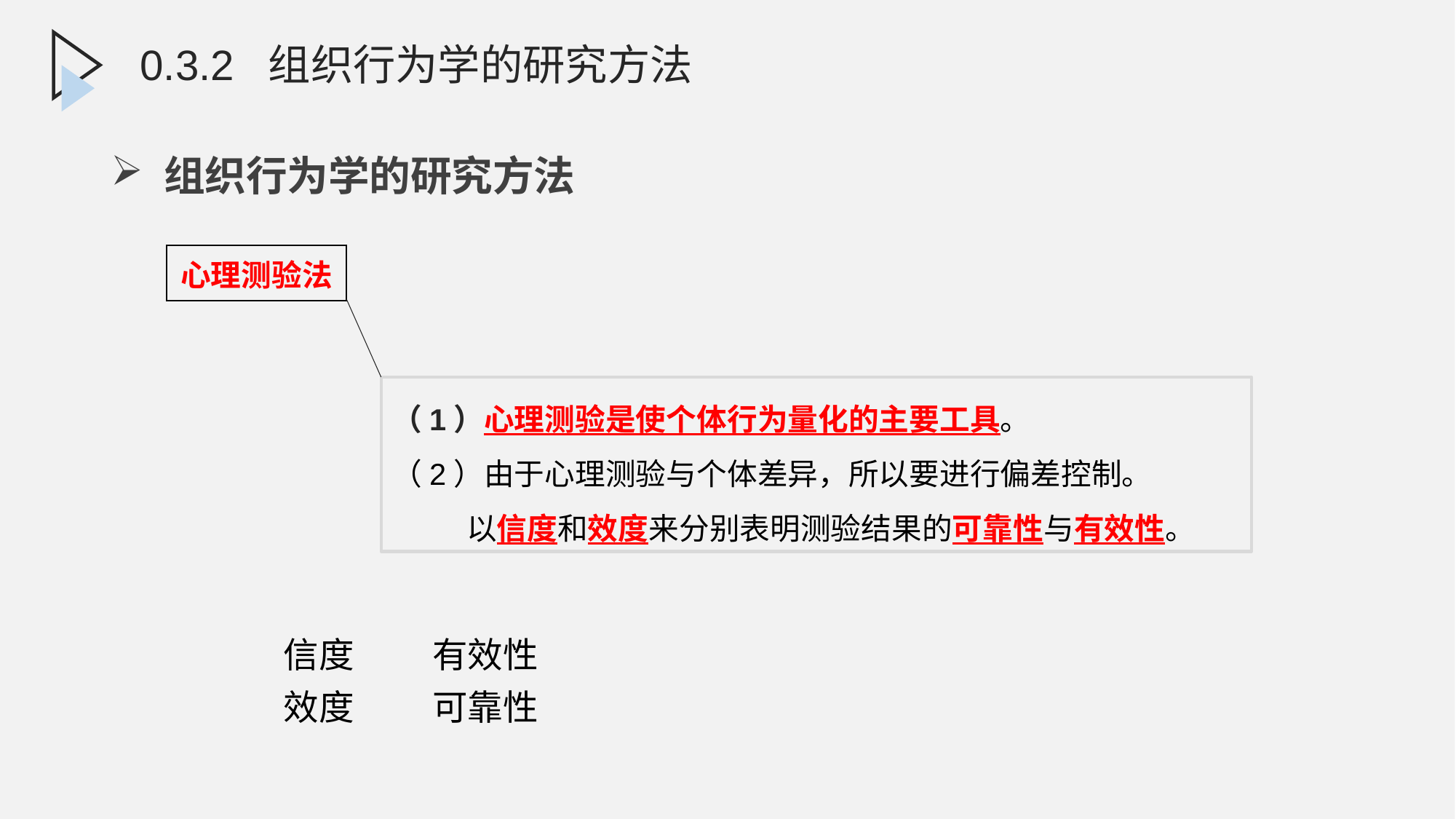

0.3.2.5心理测验法
0.3.2  组织行为学的研究方法
组织行为学的研究方法

                     信度          有效性
                     效度          可靠性
| 心理测验法 |
| --- |
（1）心理测验是使个体行为量化的主要工具。
（2）由于心理测验与个体差异，所以要进行偏差控制。
          以信度和效度来分别表明测验结果的可靠性与有效性。